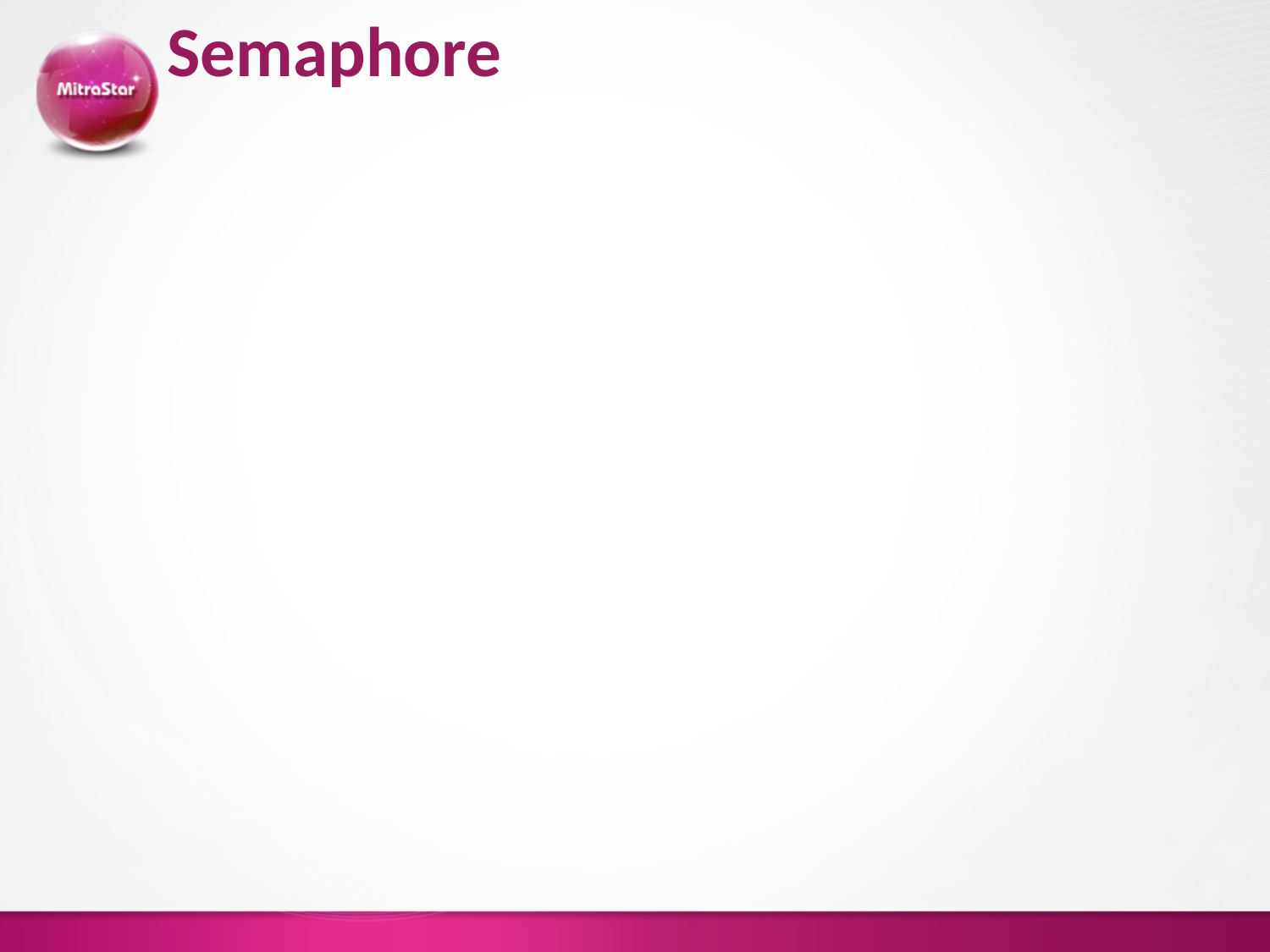

# Semaphore
//error handling for ftok here;
init_ok=0;
semid=semget(key,1,flag1);//create a semaphore set that only includes one semphore.
if(semid<0)
{
	tmperrno=errno;
	perror("semget");
if(tmperrno==EEXIST)
//errno is undefined after a successful library call( including perror call) so it is saved //in tmperrno.
		{
		semid=semget(key,1,flag2);
//flag2 只包含了IPC_CREAT标志, 参数nsems(这里为1)必须与原来的信号灯数目一致
		arg.buf=&sem_info;
		for(i=0; i<max_tries; i++)
		{
			if(semctl(semid, 0, IPC_STAT, arg)==-1)
			{	perror("semctl error"); i=max_tries;}
			else
			{
				if(arg.buf->sem_otime!=0){ i=max_tries;  init_ok=1;}
				else	 sleep(1);
			}
		}